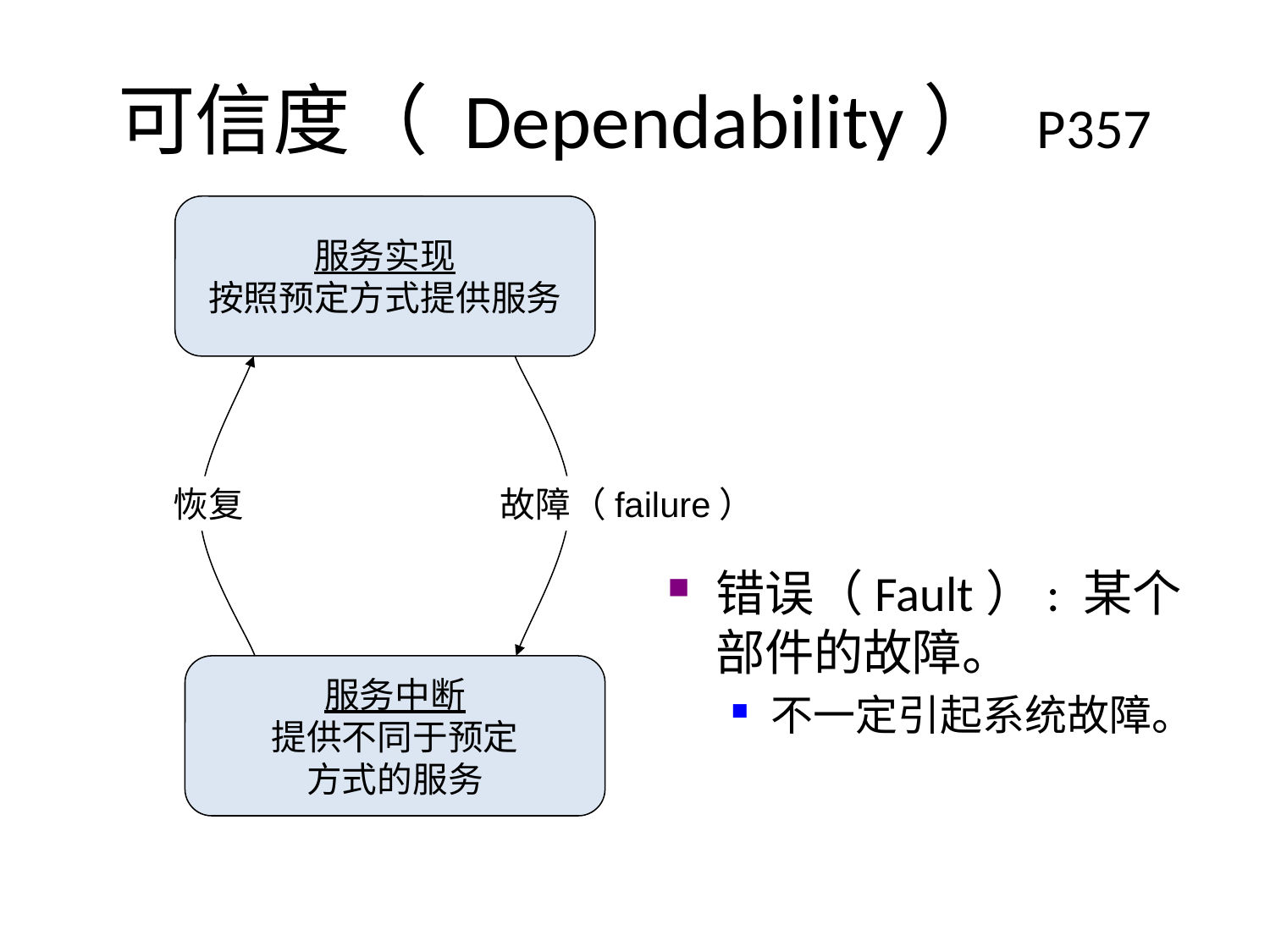

# 可信度（ Dependability） P357
服务实现
按照预定方式提供服务

恢复
故障（failure）
错误（Fault）: 某个部件的故障。
不一定引起系统故障。
服务中断
提供不同于预定
方式的服务